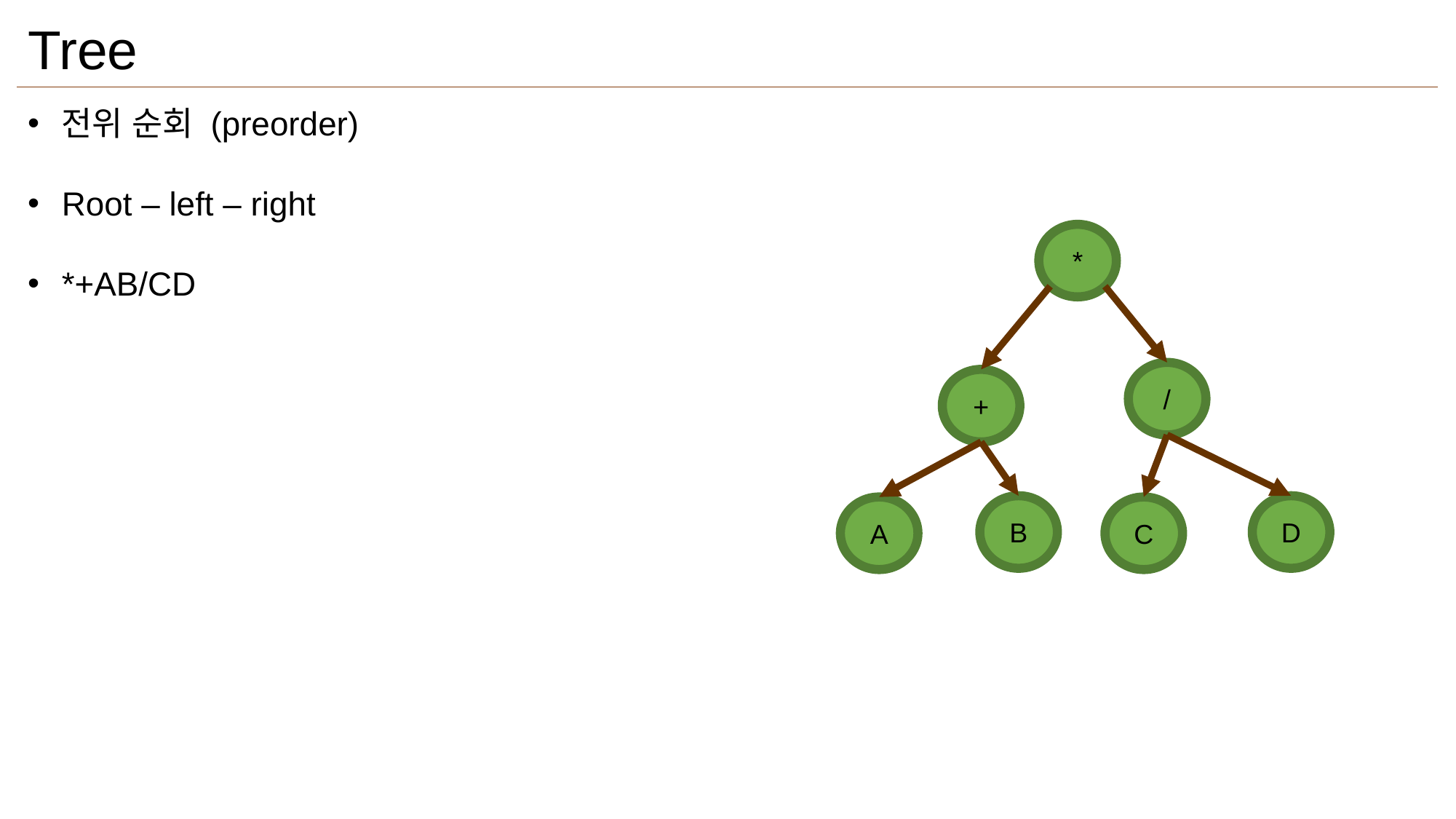

Tree
전위 순회 (preorder)

Root – left – right

*+AB/CD
*
/
+
B
D
A
C